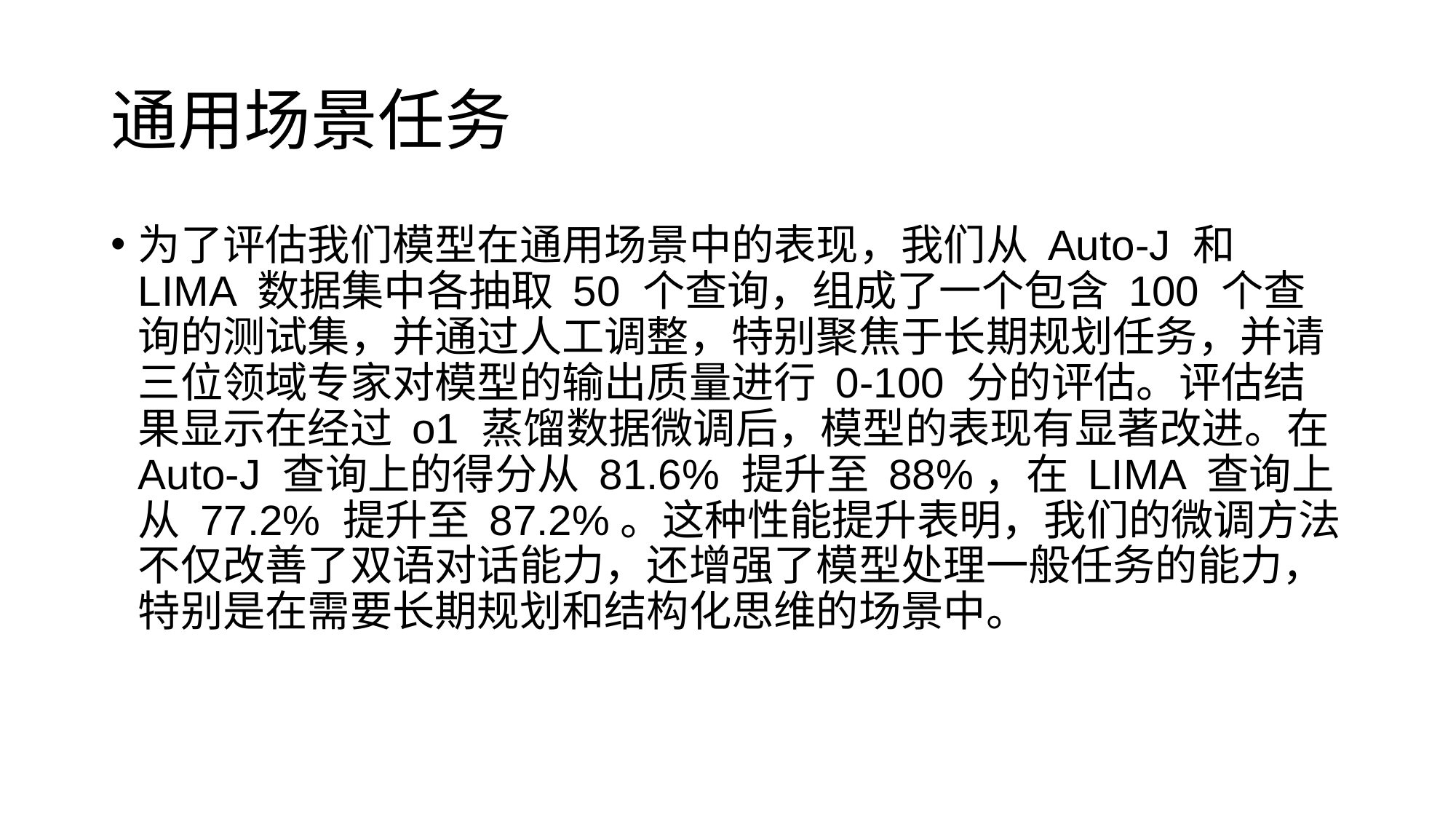

# 通用场景任务
为了评估我们模型在通用场景中的表现，我们从 Auto-J 和 LIMA 数据集中各抽取 50 个查询，组成了一个包含 100 个查询的测试集，并通过人工调整，特别聚焦于长期规划任务，并请三位领域专家对模型的输出质量进行 0-100 分的评估。评估结果显示在经过 o1 蒸馏数据微调后，模型的表现有显著改进。在 Auto-J 查询上的得分从 81.6% 提升至 88%，在 LIMA 查询上从 77.2% 提升至 87.2%。这种性能提升表明，我们的微调方法不仅改善了双语对话能力，还增强了模型处理一般任务的能力，特别是在需要长期规划和结构化思维的场景中。